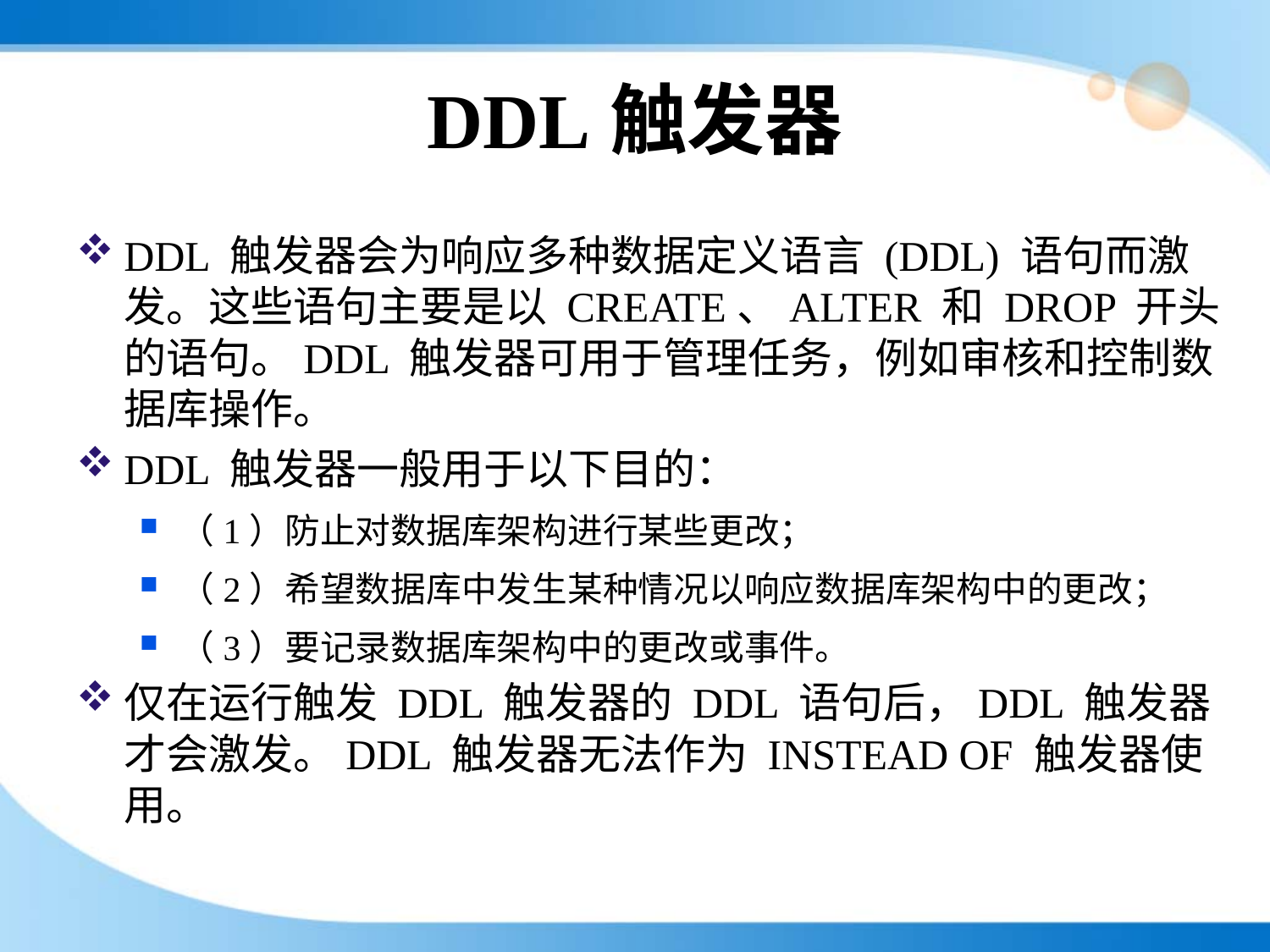

# DDL触发器
DDL 触发器会为响应多种数据定义语言 (DDL) 语句而激发。这些语句主要是以 CREATE、ALTER 和 DROP 开头的语句。DDL 触发器可用于管理任务，例如审核和控制数据库操作。
DDL 触发器一般用于以下目的：
（1）防止对数据库架构进行某些更改；
（2）希望数据库中发生某种情况以响应数据库架构中的更改；
（3）要记录数据库架构中的更改或事件。
仅在运行触发 DDL 触发器的 DDL 语句后，DDL 触发器才会激发。DDL 触发器无法作为 INSTEAD OF 触发器使用。